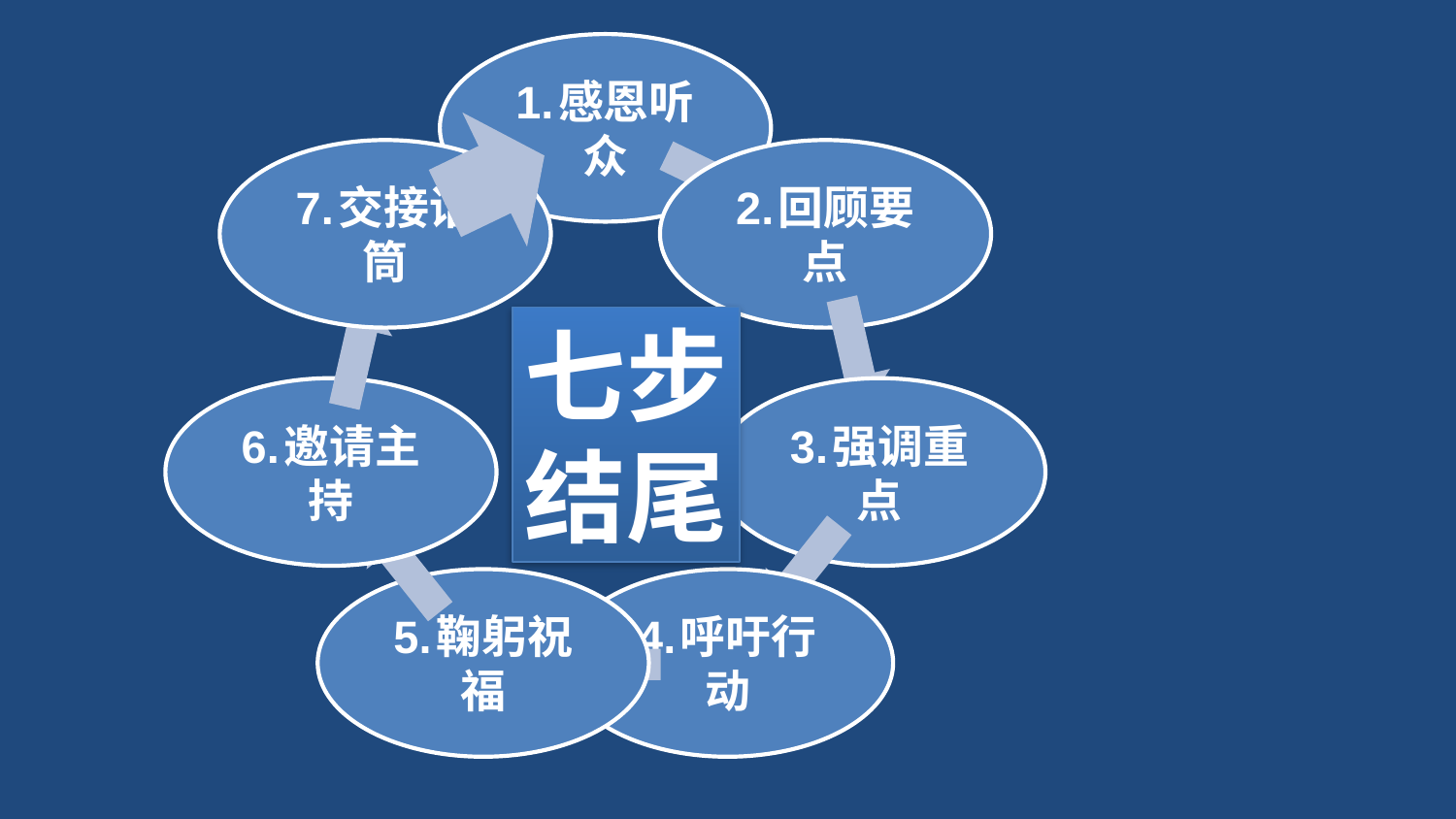

1.感恩听众
4.呼吁行动
5.鞠躬祝福
6.邀请主持
2.回顾要点
7.交接话筒
七步
结尾